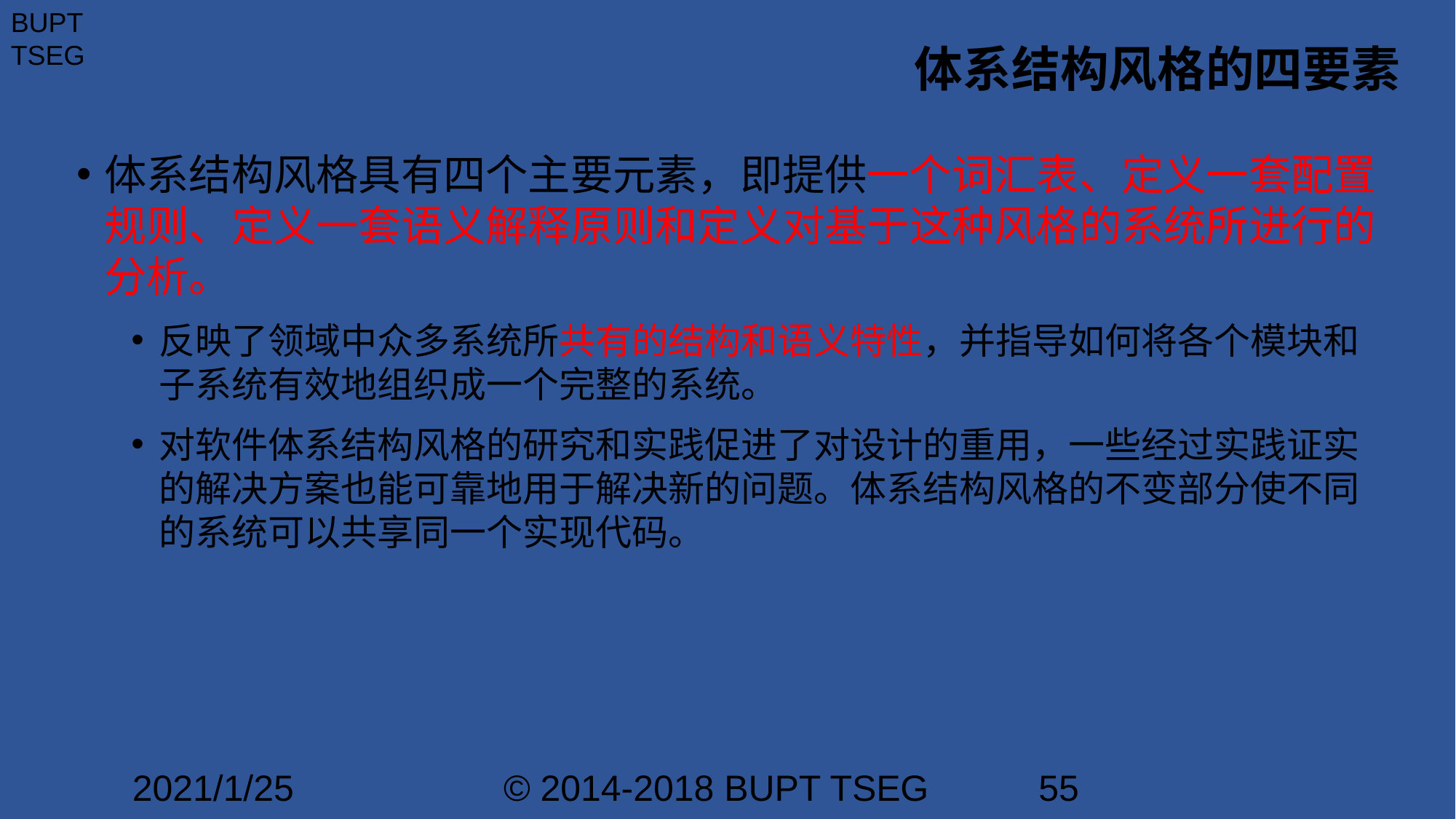

# 体系结构风格的四要素
体系结构风格具有四个主要元素，即提供一个词汇表、定义一套配置规则、定义一套语义解释原则和定义对基于这种风格的系统所进行的分析。
反映了领域中众多系统所共有的结构和语义特性，并指导如何将各个模块和子系统有效地组织成一个完整的系统。
对软件体系结构风格的研究和实践促进了对设计的重用，一些经过实践证实的解决方案也能可靠地用于解决新的问题。体系结构风格的不变部分使不同的系统可以共享同一个实现代码。
2021/1/25
© 2014-2018 BUPT TSEG
55